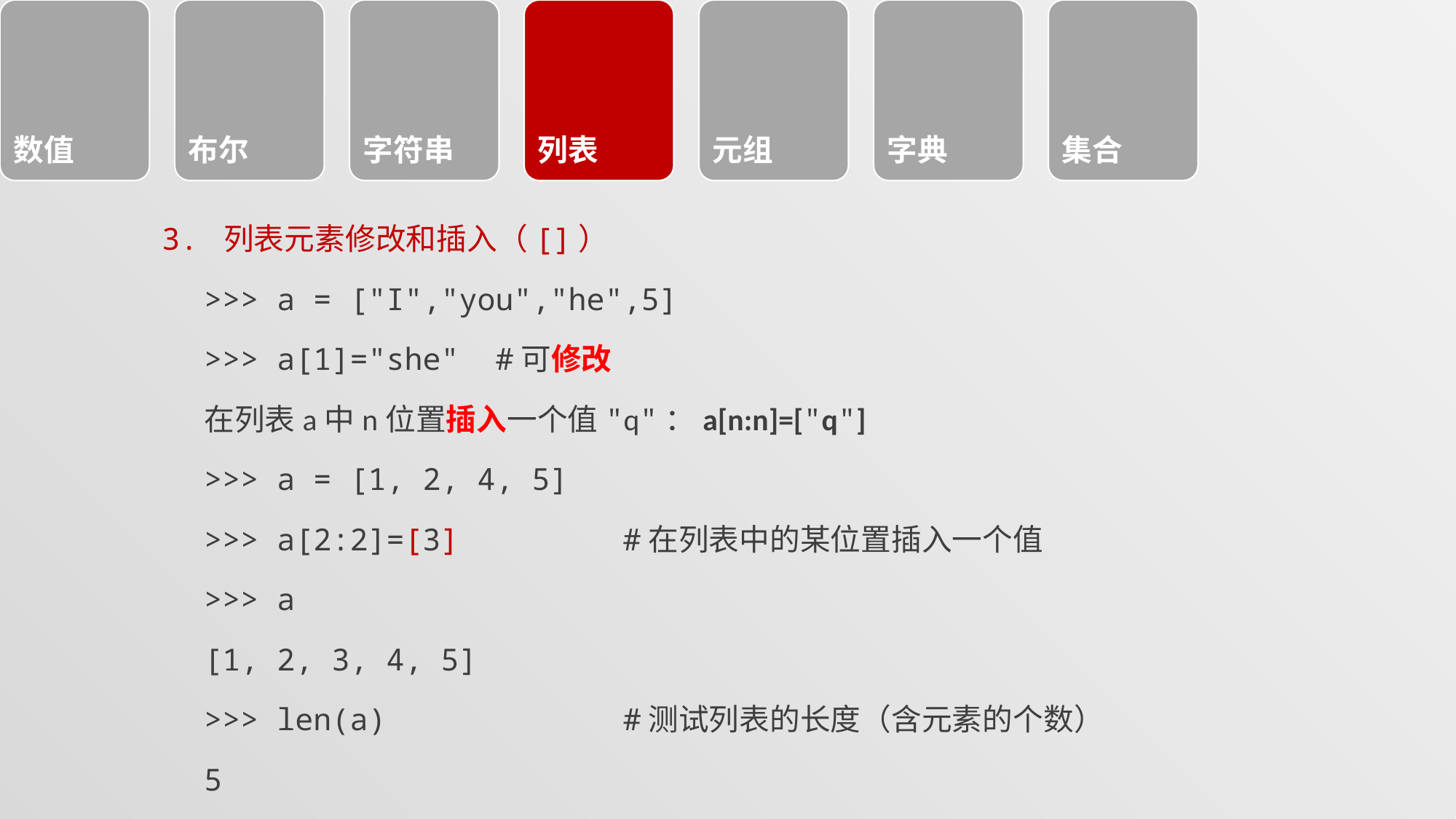

#
3. 列表元素修改和插入（[]）
>>> a = ["I","you","he",5]
>>> a[1]="she"  #可修改
在列表a中n位置插入一个值"q"：a[n:n]=["q"]
>>> a = [1, 2, 4, 5]
>>> a[2:2]=[3]         #在列表中的某位置插入一个值
>>> a
[1, 2, 3, 4, 5]
>>> len(a)             #测试列表的长度（含元素的个数）
5